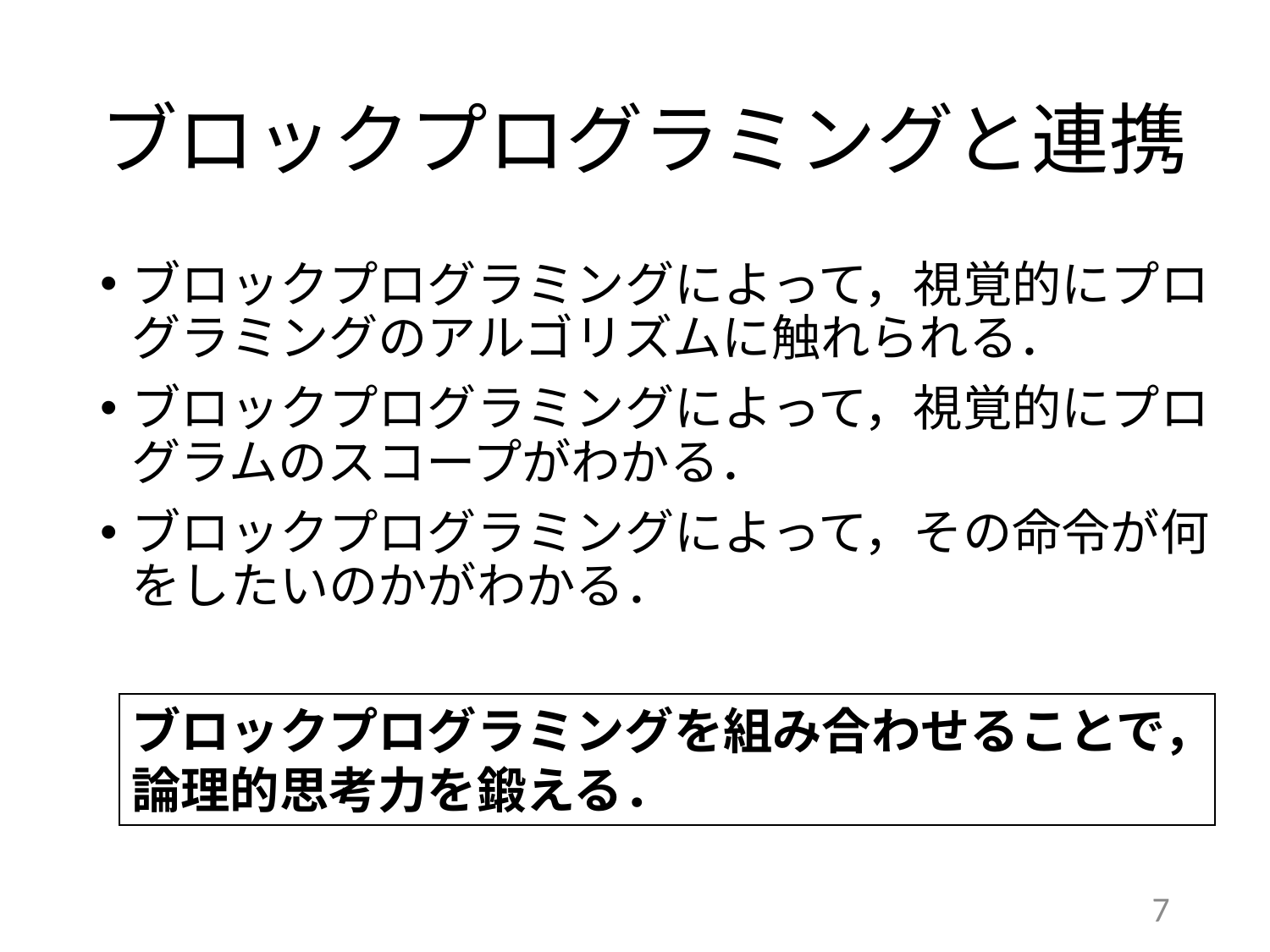

# ブロックプログラミングと連携
ブロックプログラミングによって，視覚的にプログラミングのアルゴリズムに触れられる．
ブロックプログラミングによって，視覚的にプログラムのスコープがわかる．
ブロックプログラミングによって，その命令が何をしたいのかがわかる．

ブロックプログラミングを組み合わせることで，論理的思考力を鍛える．
7